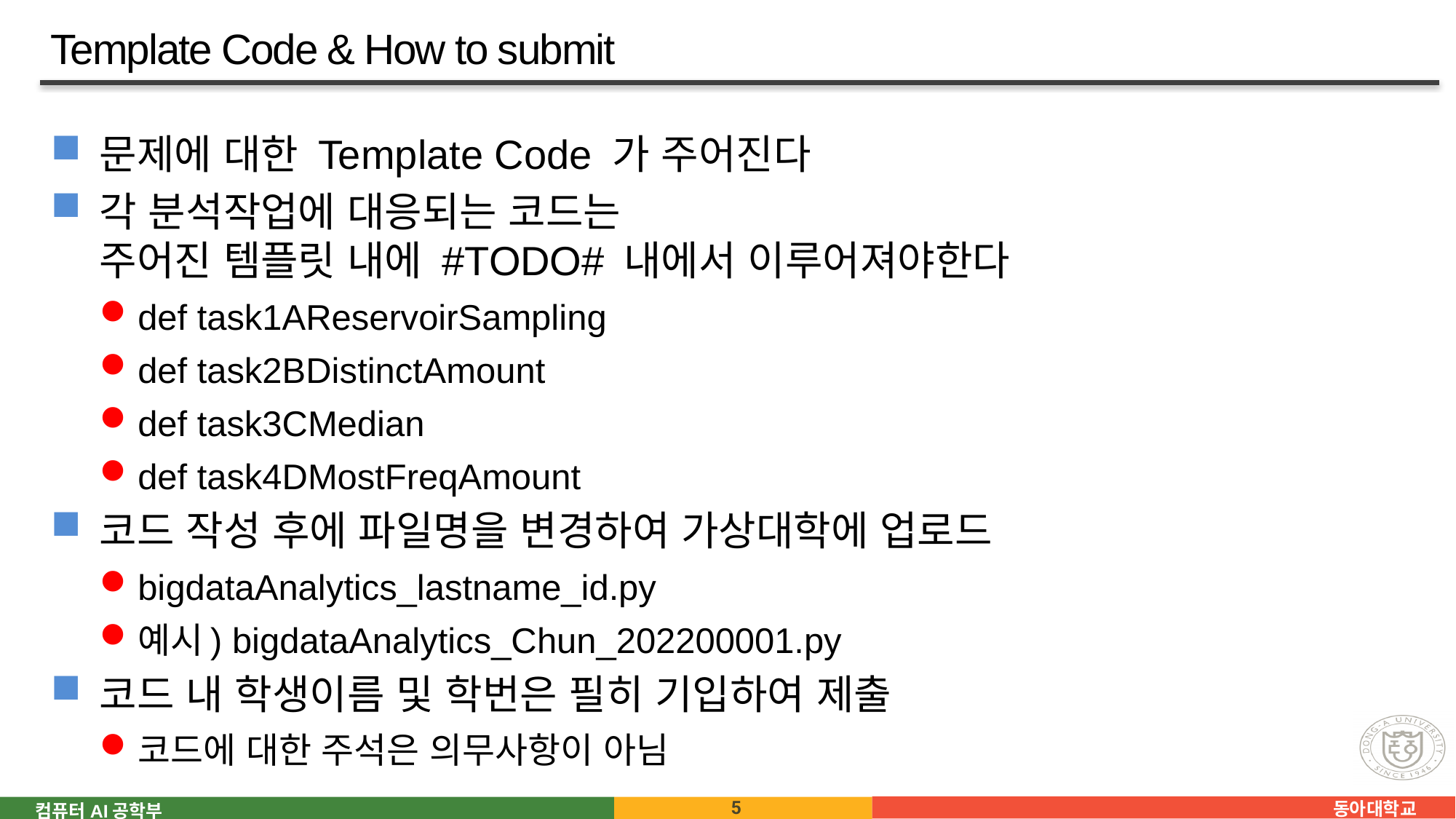

# Template Code & How to submit
문제에 대한 Template Code 가 주어진다
각 분석작업에 대응되는 코드는
주어진 템플릿 내에 #TODO# 내에서 이루어져야한다
def task1AReservoirSampling
def task2BDistinctAmount
def task3CMedian
def task4DMostFreqAmount
코드 작성 후에 파일명을 변경하여 가상대학에 업로드
bigdataAnalytics_lastname_id.py
예시) bigdataAnalytics_Chun_202200001.py
코드 내 학생이름 및 학번은 필히 기입하여 제출
코드에 대한 주석은 의무사항이 아님

5